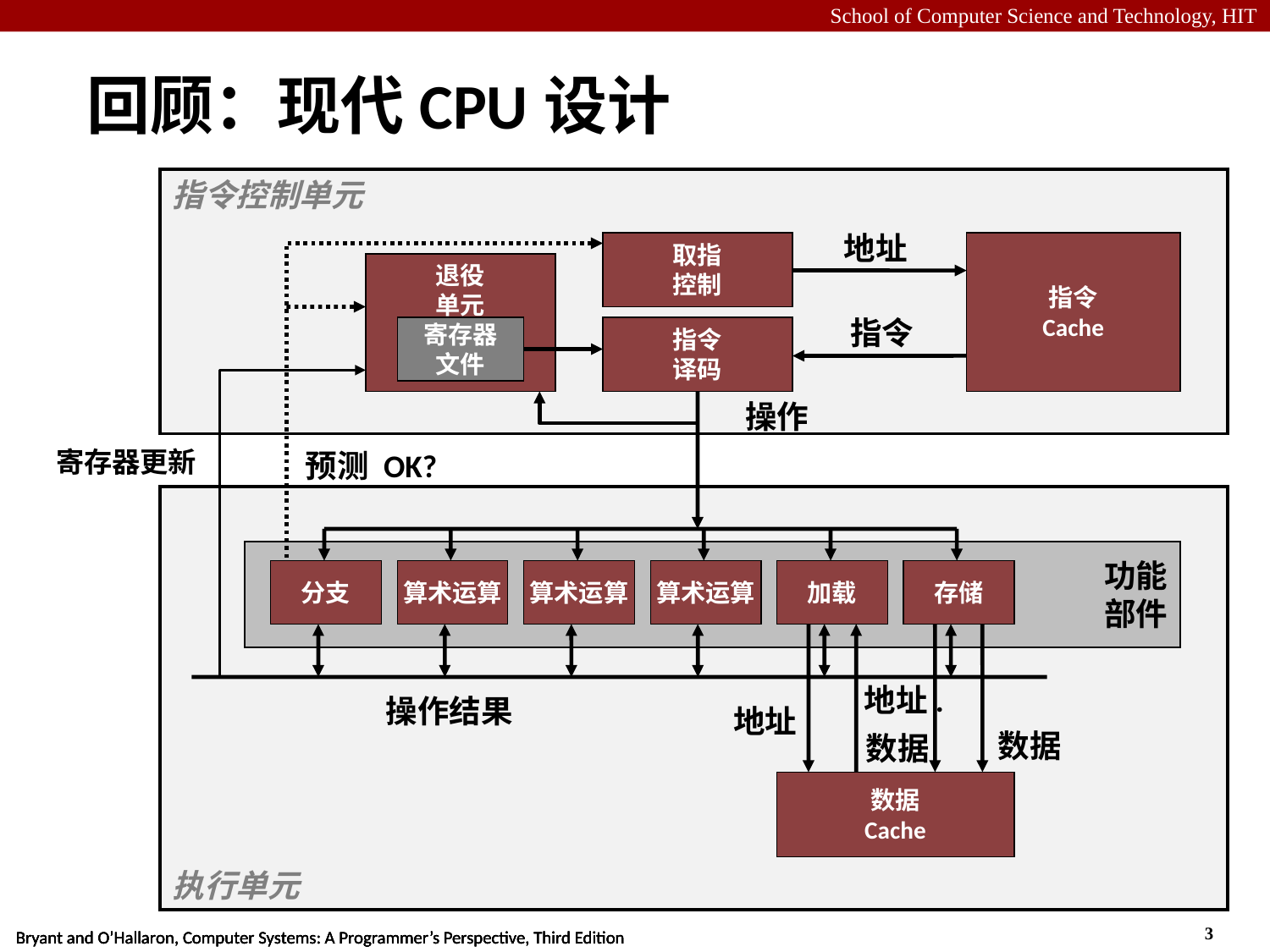

# 回顾：现代CPU设计
指令控制单元
地址
取指
控制
指令
Cache

退役
单元

指令
寄存器
文件
指令
译码

操作

寄存器更新
预测 OK?
执行单元

功能
部件
分支
算术运算
算术运算
算术运算
加载
存储

地址.

操作结果
地址

数据
数据
数据
Cache